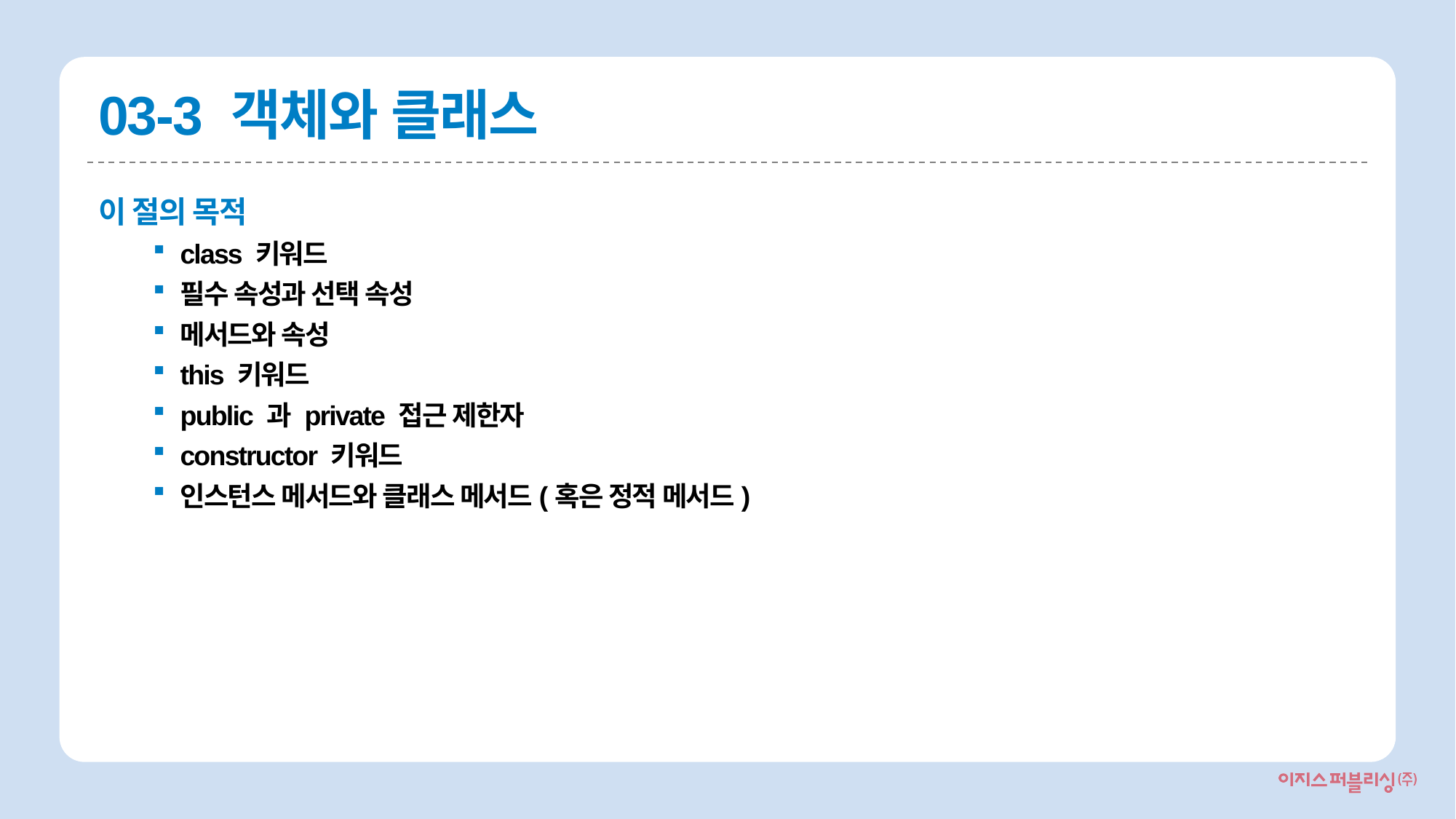

# 03-3 객체와 클래스
이 절의 목적
class 키워드
필수 속성과 선택 속성
메서드와 속성
this 키워드
public 과 private 접근 제한자
constructor 키워드
인스턴스 메서드와 클래스 메서드(혹은 정적 메서드)